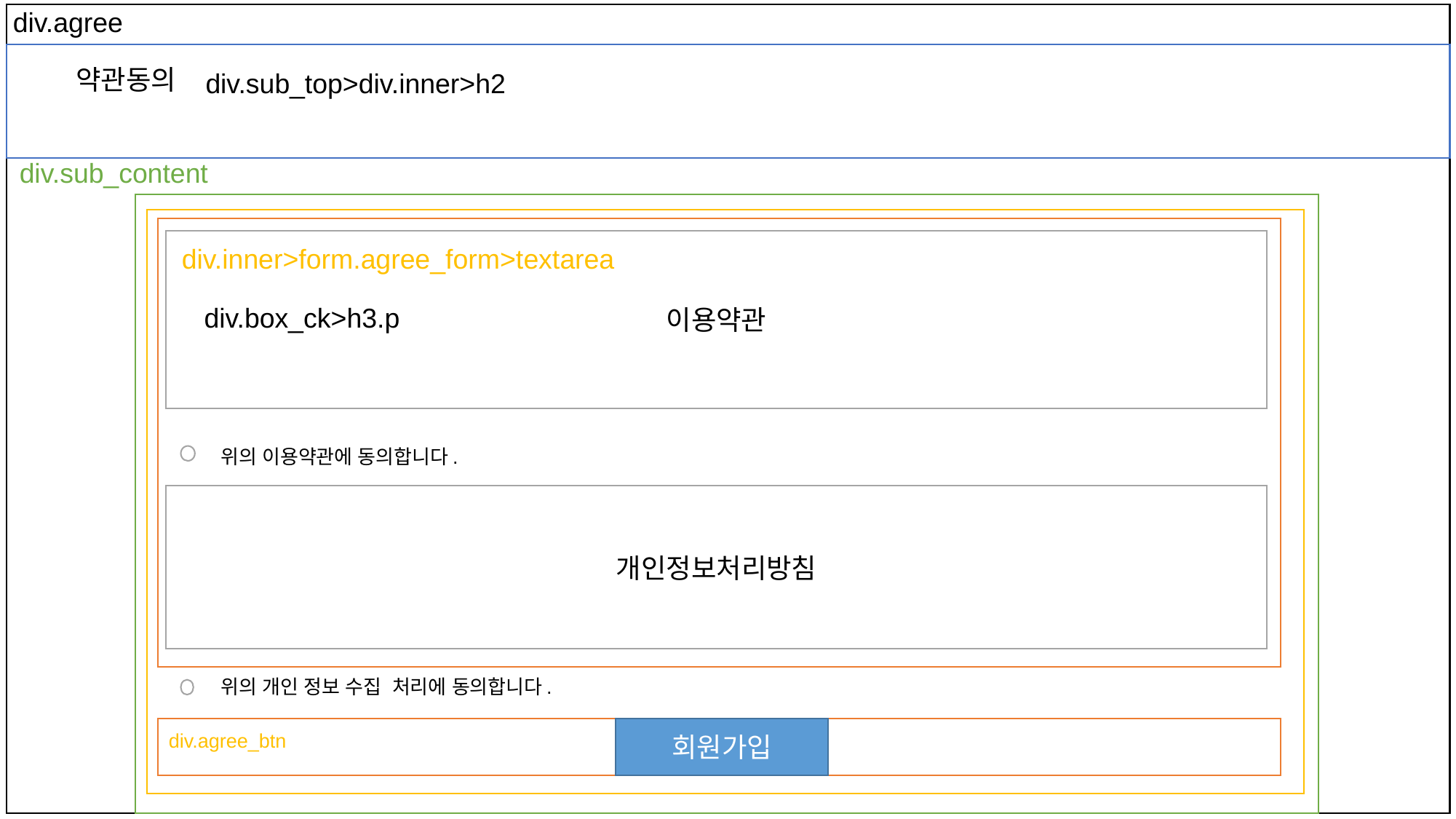

div.agree

약관동의
div.sub_top>div.inner>h2
div.sub_content

이용약관
div.inner>form.agree_form>textarea
div.box_ck>h3.p
위의 이용약관에 동의합니다.

개인정보처리방침
위의 개인 정보 수집  처리에 동의합니다.

회원가입
div.agree_btn